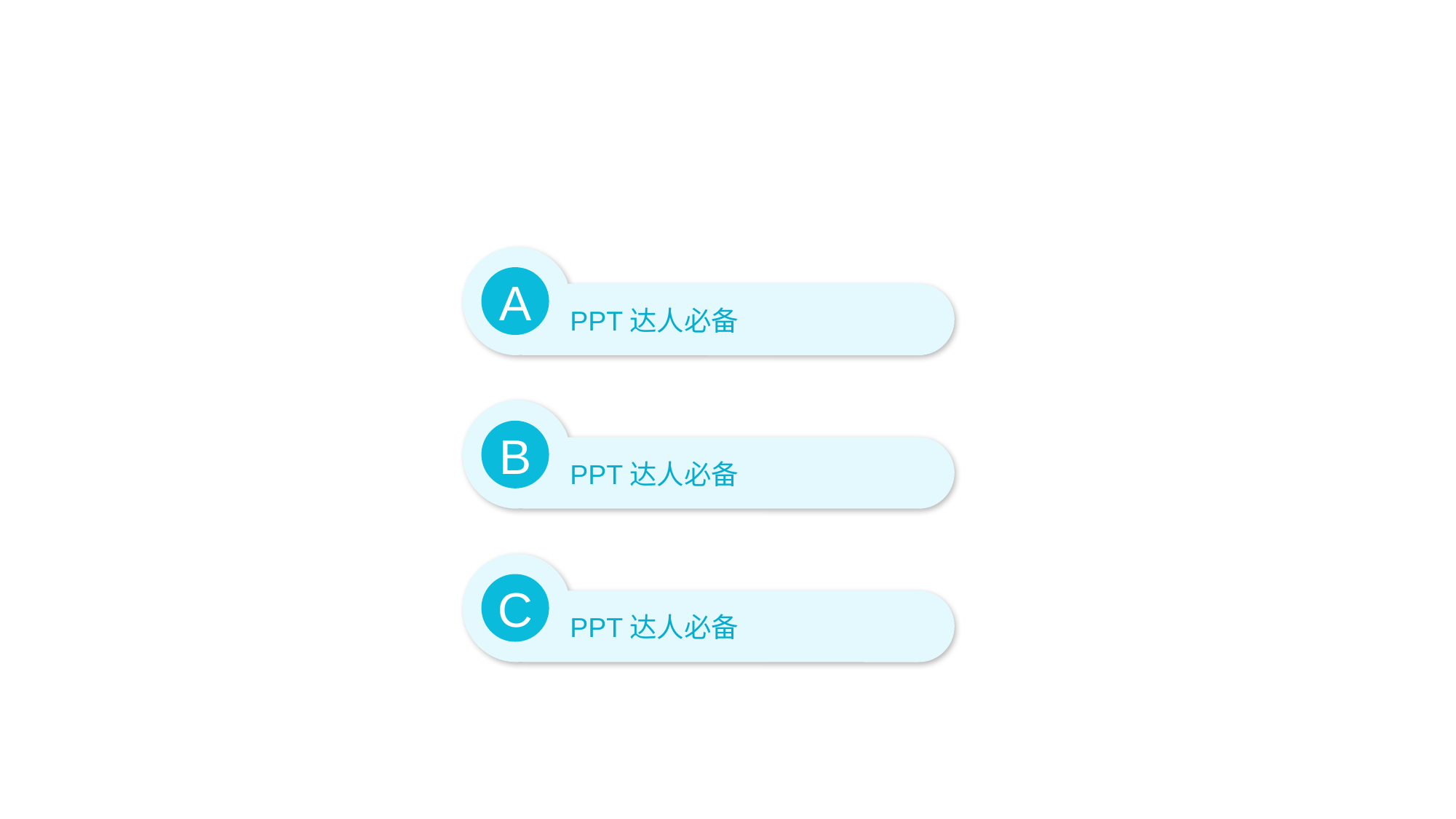

#
PPT达人必备
A
PPT达人必备
B
PPT达人必备
C